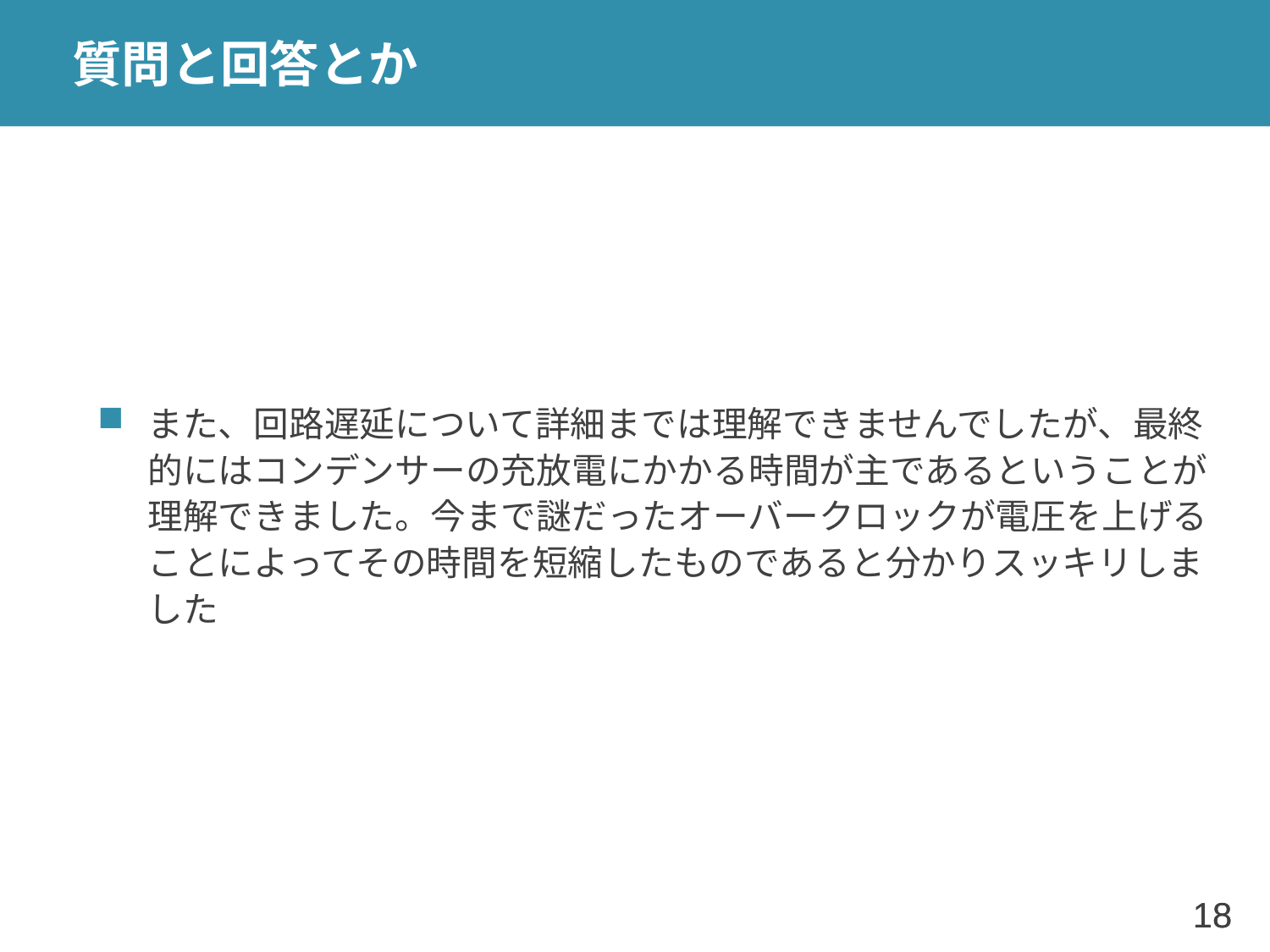

# 質問と回答とか
また、回路遅延について詳細までは理解できませんでしたが、最終的にはコンデンサーの充放電にかかる時間が主であるということが理解できました。今まで謎だったオーバークロックが電圧を上げることによってその時間を短縮したものであると分かりスッキリしました